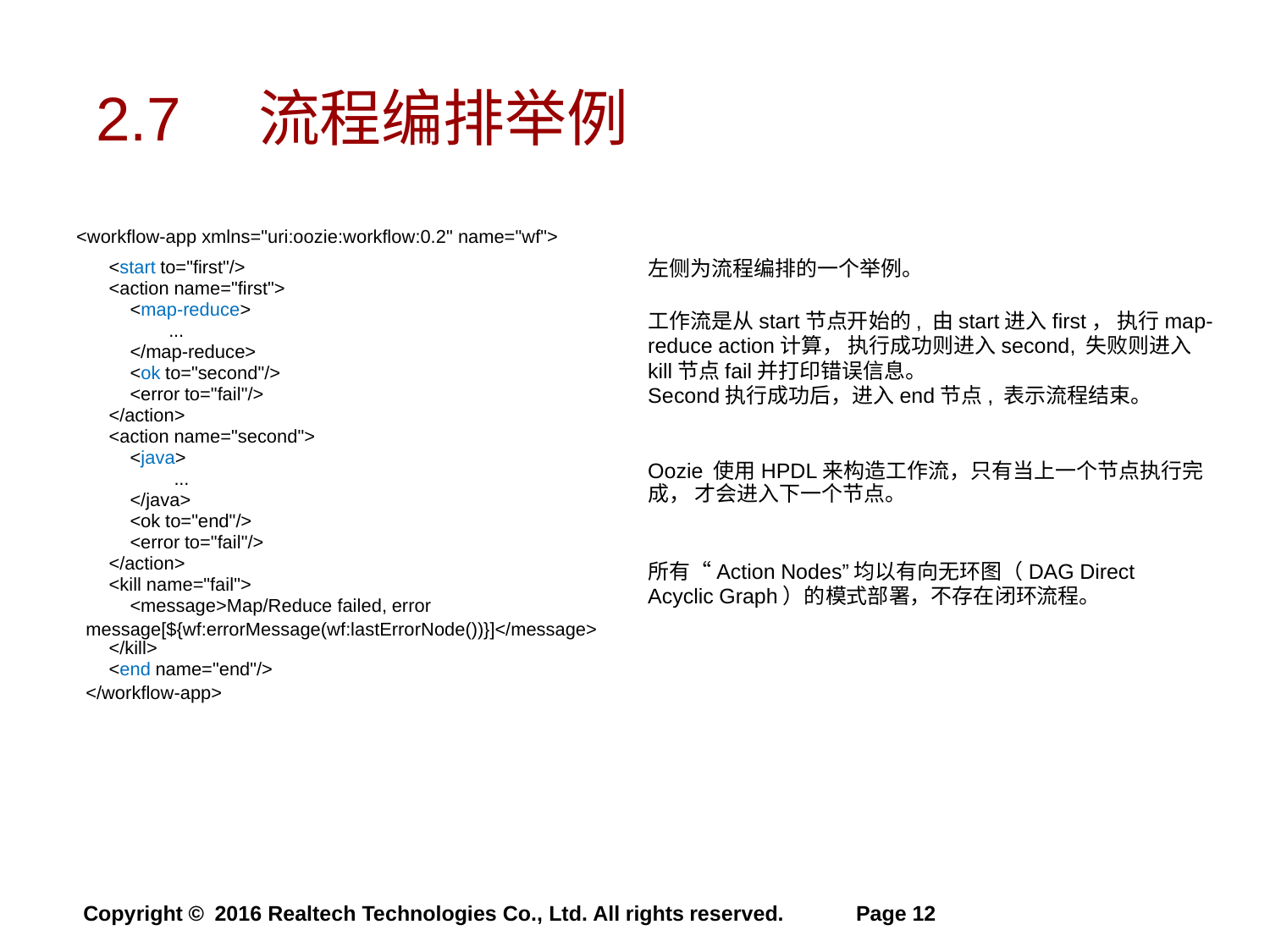

2.7    流程编排举例

<workflow-app xmlns="uri:oozie:workflow:0.2" name="wf">
左侧为流程编排的一个举例。

工作流是从start节点开始的, 由start进入first， 执行map-
reduce action计算， 执行成功则进入second, 失败则进入
kill节点fail并打印错误信息。
Second执行成功后，进入end节点, 表示流程结束。

Oozie 使用HPDL来构造工作流，只有当上一个节点执行完
成， 才会进入下一个节点。

所有“Action Nodes”均以有向无环图（DAG Direct
Acyclic Graph）的模式部署，不存在闭环流程。
	<start to="first"/>
	<action name="first">
		<map-reduce>
			...
		</map-reduce>
		<ok to="second"/>
		<error to="fail"/>
	</action>
	<action name="second">
		<java>
				...
		</java>
		<ok to="end"/>
		<error to="fail"/>
	</action>
	<kill name="fail">
		<message>Map/Reduce failed, error
message[${wf:errorMessage(wf:lastErrorNode())}]</message>
	</kill>
	<end name="end"/>
</workflow-app>
Copyright ©  2016 Realtech Technologies Co., Ltd. All rights reserved.
Page 12